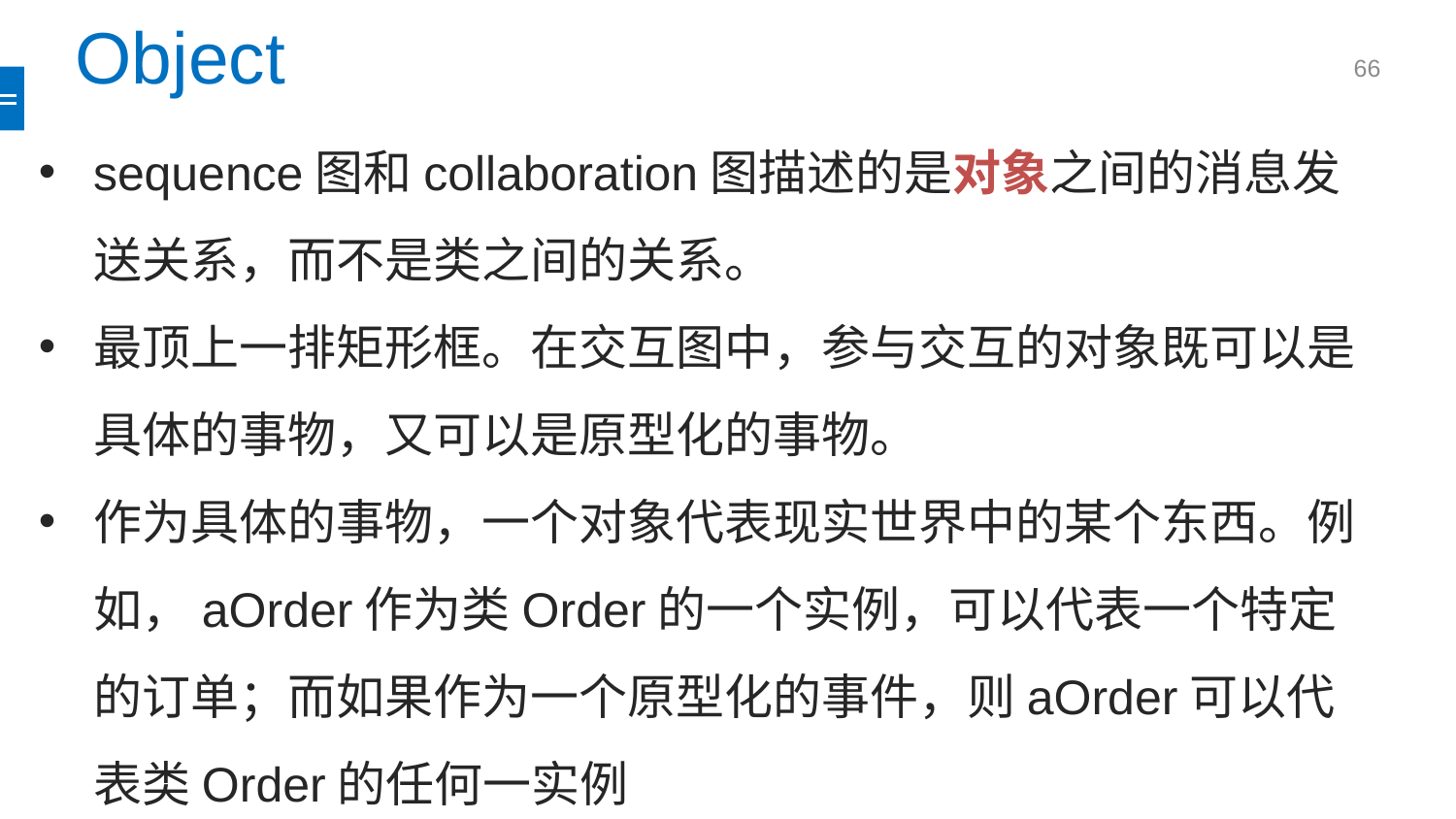

# Object
sequence图和collaboration图描述的是对象之间的消息发送关系，而不是类之间的关系。
最顶上一排矩形框。在交互图中，参与交互的对象既可以是具体的事物，又可以是原型化的事物。
作为具体的事物，一个对象代表现实世界中的某个东西。例如，aOrder作为类Order的一个实例，可以代表一个特定的订单；而如果作为一个原型化的事件，则aOrder可以代表类Order的任何一实例

66